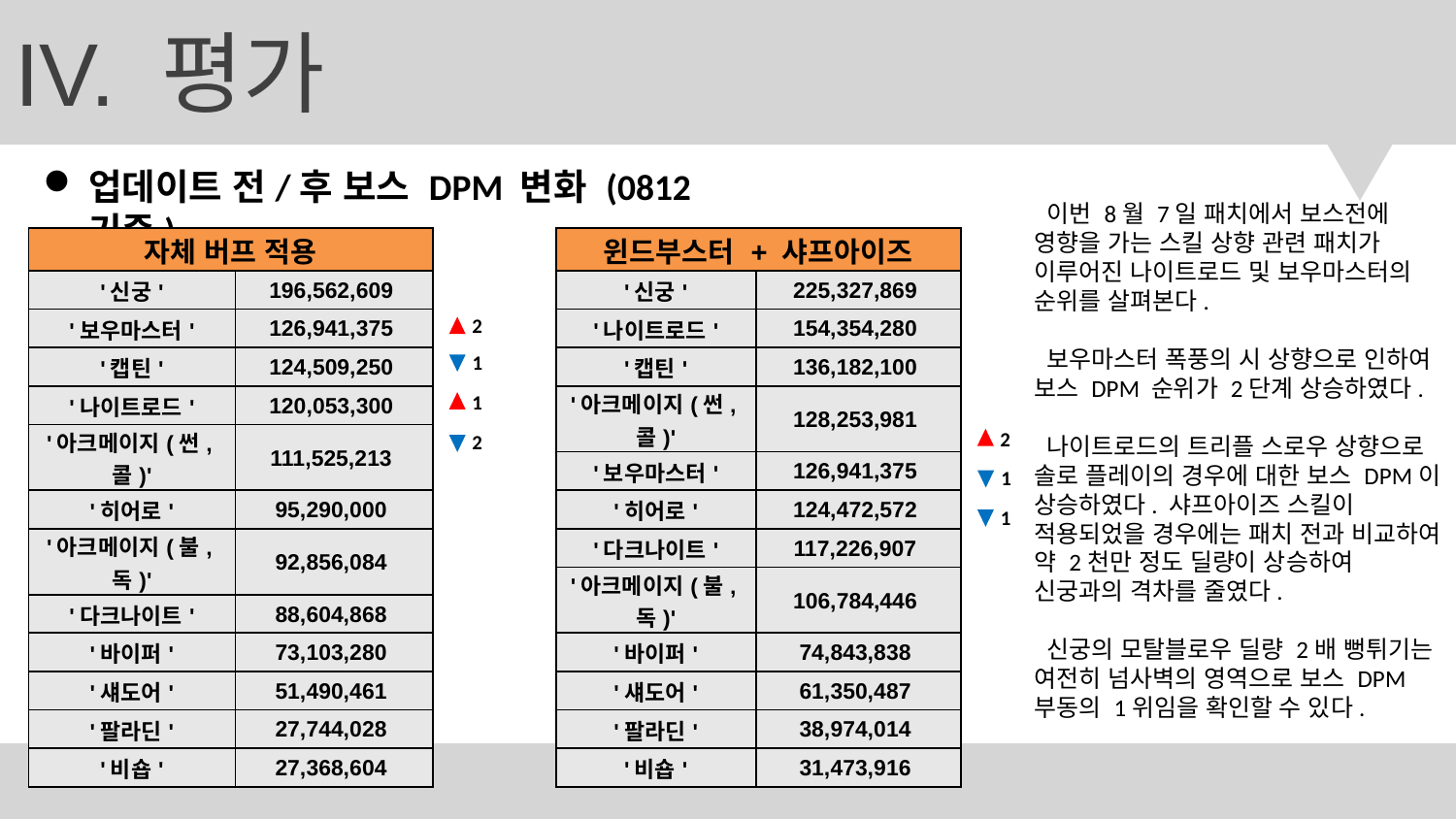

# IV. 평가
업데이트 전/후 보스 DPM 변화 (0812 기준)
 이번 8월 7일 패치에서 보스전에 영향을 가는 스킬 상향 관련 패치가 이루어진 나이트로드 및 보우마스터의 순위를 살펴본다.

 보우마스터 폭풍의 시 상향으로 인하여 보스 DPM 순위가 2단계 상승하였다.

 나이트로드의 트리플 스로우 상향으로 솔로 플레이의 경우에 대한 보스 DPM이 상승하였다. 샤프아이즈 스킬이 적용되었을 경우에는 패치 전과 비교하여 약 2천만 정도 딜량이 상승하여 신궁과의 격차를 줄였다.

 신궁의 모탈블로우 딜량 2배 뻥튀기는 여전히 넘사벽의 영역으로 보스 DPM 부동의 1위임을 확인할 수 있다.
| 윈드부스터 + 샤프아이즈 |  |
| --- | --- |
| '신궁' | 225,327,869 |
| '나이트로드' | 154,354,280 |
| '캡틴' | 136,182,100 |
| '아크메이지(썬,콜)' | 128,253,981 |
| '보우마스터' | 126,941,375 |
| '히어로' | 124,472,572 |
| '다크나이트' | 117,226,907 |
| '아크메이지(불,독)' | 106,784,446 |
| '바이퍼' | 74,843,838 |
| '섀도어' | 61,350,487 |
| '팔라딘' | 38,974,014 |
| '비숍' | 31,473,916 |
| 자체 버프 적용 |  |
| --- | --- |
| '신궁' | 196,562,609 |
| '보우마스터' | 126,941,375 |
| '캡틴' | 124,509,250 |
| '나이트로드' | 120,053,300 |
| '아크메이지(썬,콜)' | 111,525,213 |
| '히어로' | 95,290,000 |
| '아크메이지(불,독)' | 92,856,084 |
| '다크나이트' | 88,604,868 |
| '바이퍼' | 73,103,280 |
| '섀도어' | 51,490,461 |
| '팔라딘' | 27,744,028 |
| '비숍' | 27,368,604 |
2

1

1

2

2

1

1